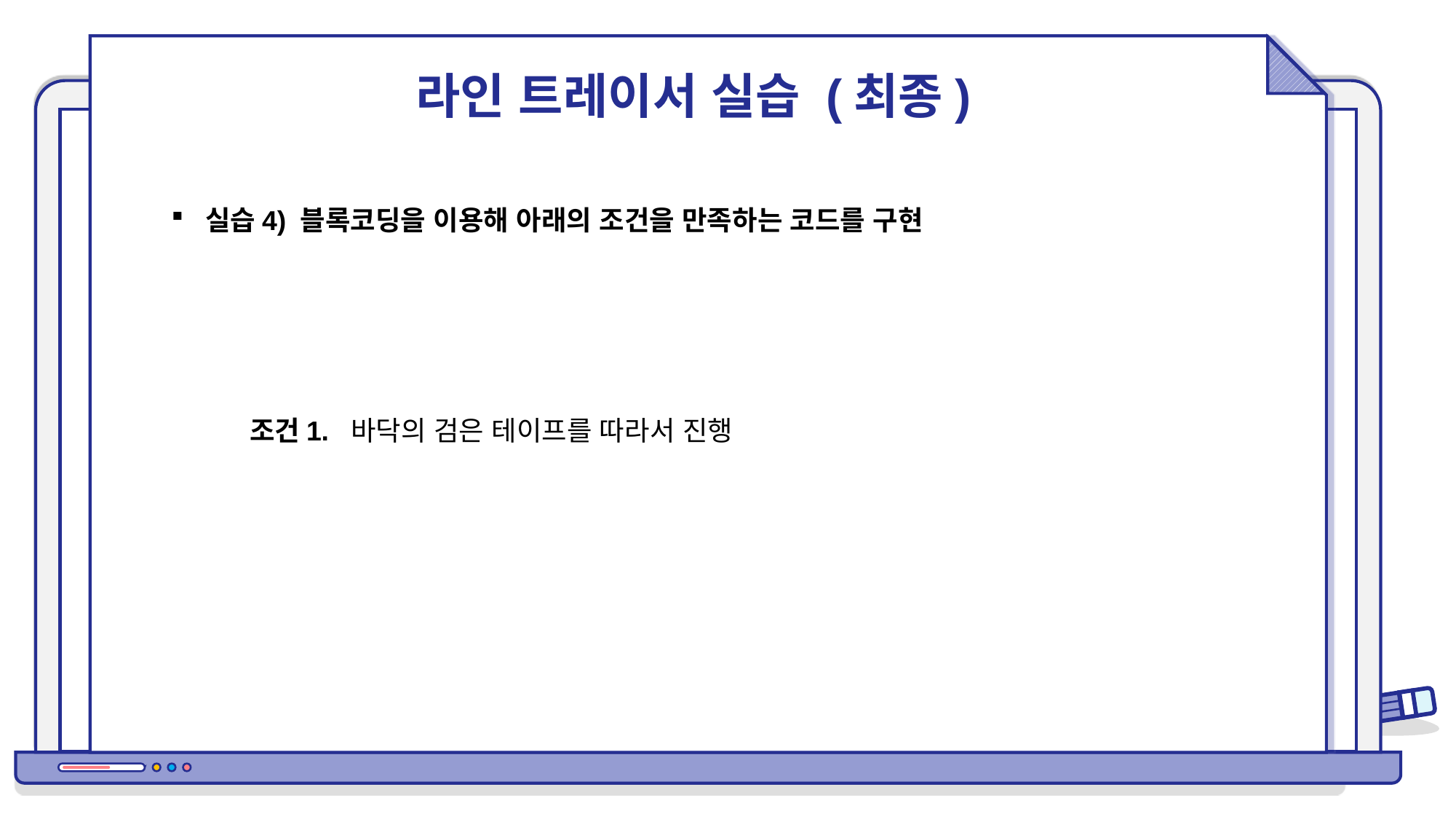

라인 트레이서 실습 (최종)

실습4) 블록코딩을 이용해 아래의 조건을 만족하는 코드를 구현
조건1.  바닥의 검은 테이프를 따라서 진행